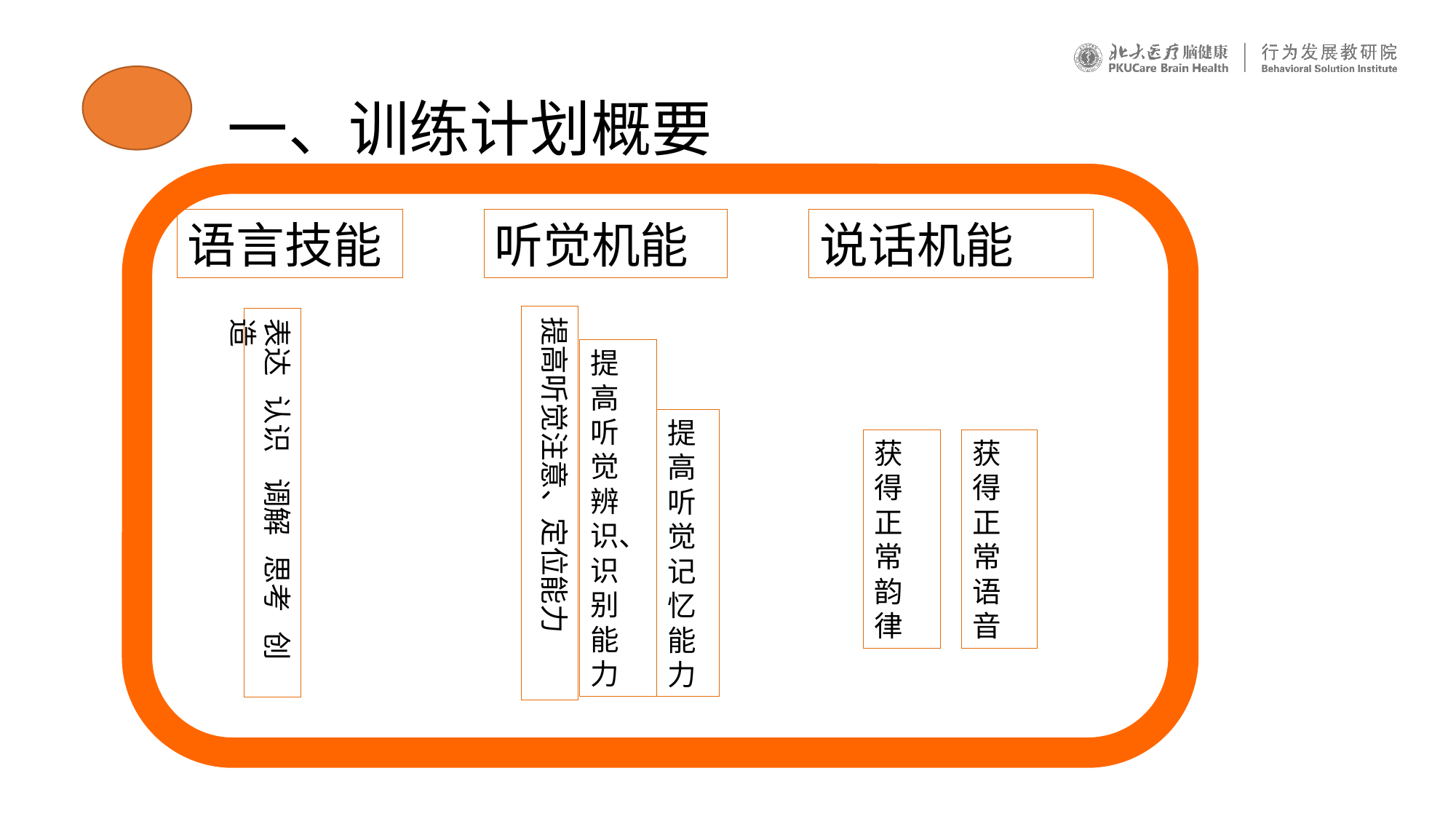

一、训练计划概要

语言技能
听觉机能
说话机能
提高听觉注意、定位能力
表达   认识    调解   思考   创造
提高听觉辨识、识别能力
提高听觉记忆能力
获得正常韵律
获得正常语音